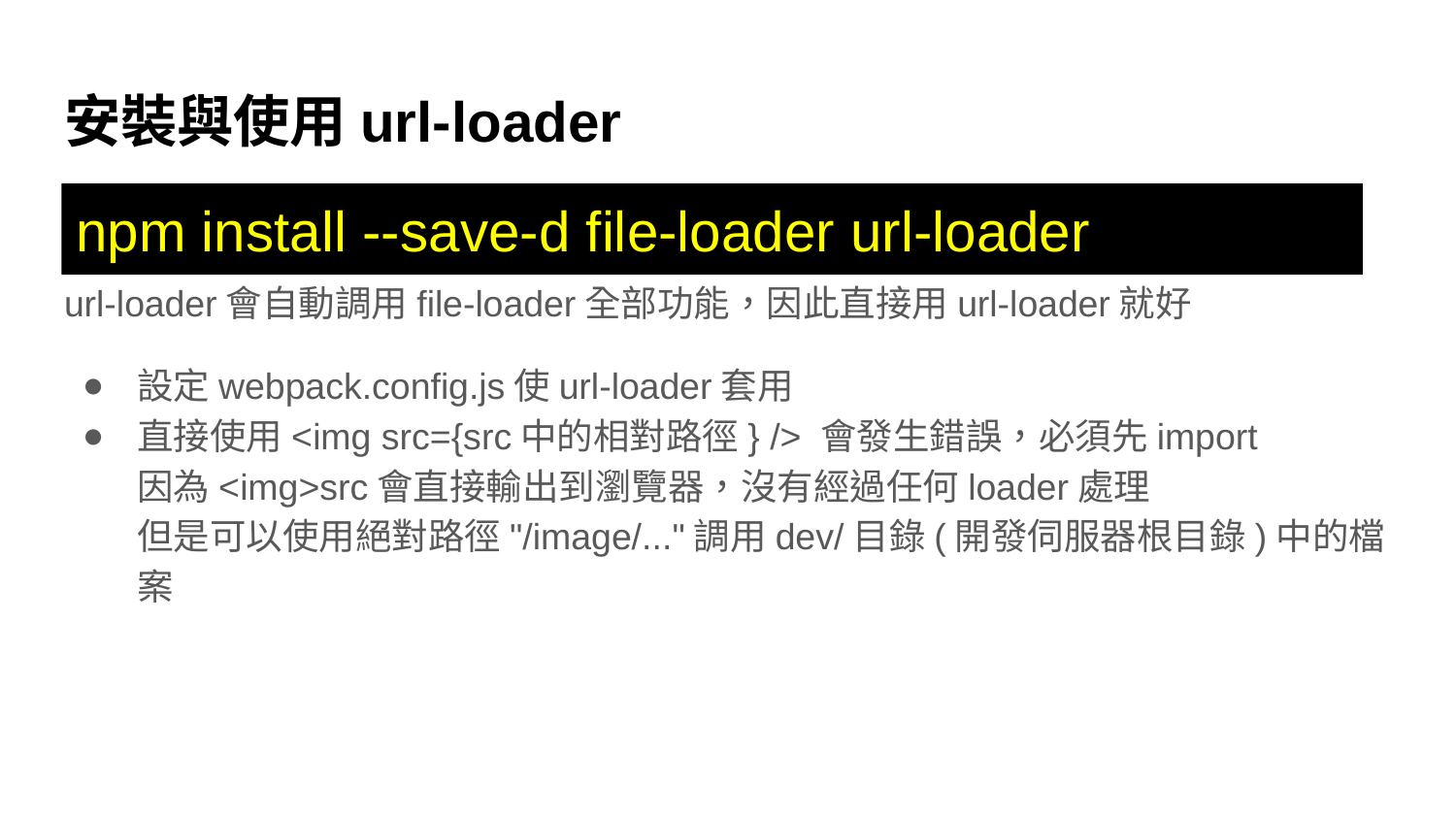

# 安裝與使用url-loader

url-loader會自動調用file-loader全部功能，因此直接用url-loader就好
設定webpack.config.js使url-loader套用
直接使用<img src={src中的相對路徑} /> 會發生錯誤，必須先import
因為<img>src會直接輸出到瀏覽器，沒有經過任何loader處理
但是可以使用絕對路徑"/image/..."調用dev/目錄(開發伺服器根目錄)中的檔案

npm install --save-d file-loader url-loader